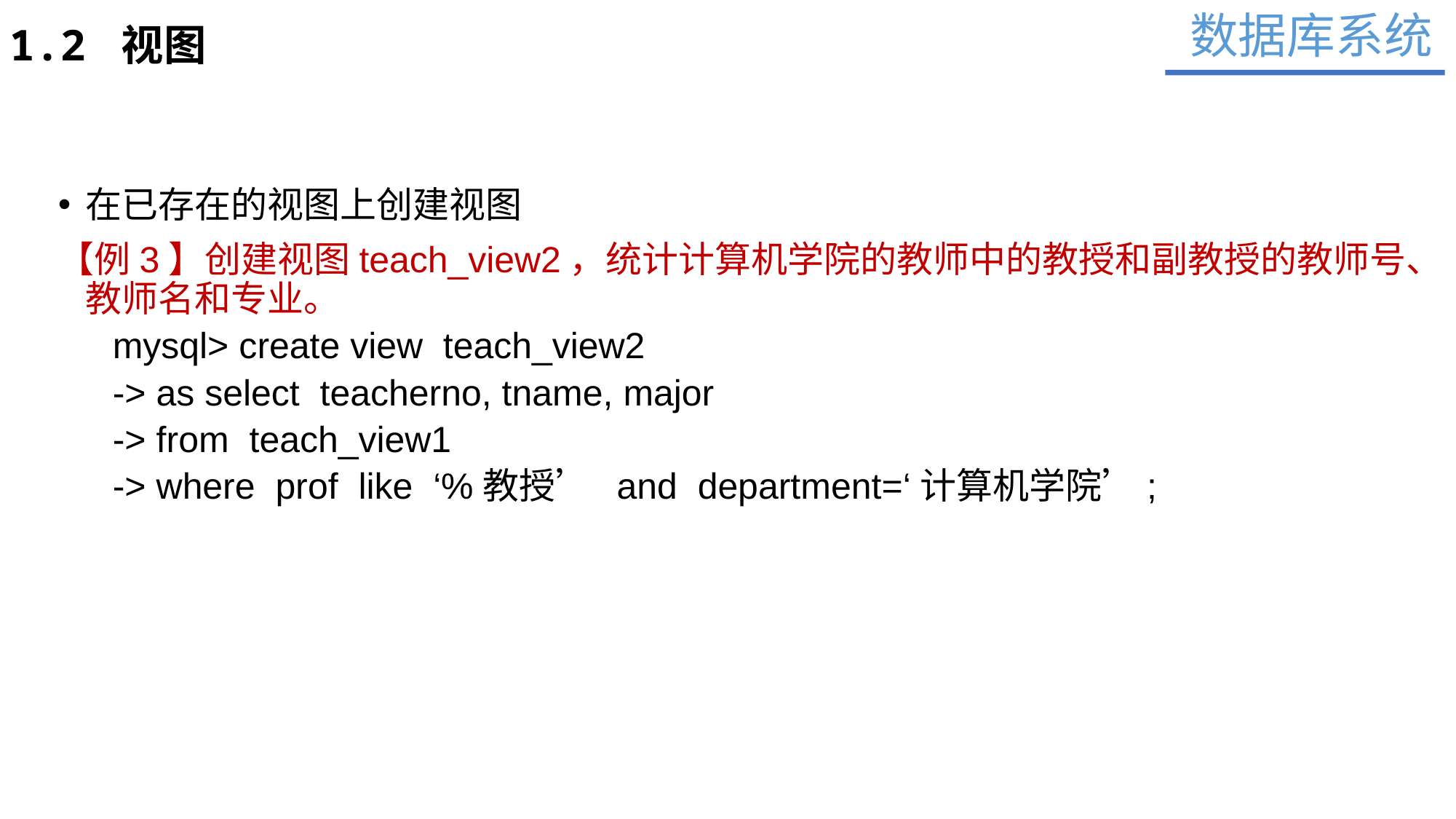

数据库系统
1.2 视图

在已存在的视图上创建视图
【例3】创建视图teach_view2，统计计算机学院的教师中的教授和副教授的教师号、教师名和专业。
mysql> create view  teach_view2
-> as select  teacherno, tname, major
-> from  teach_view1
-> where  prof  like  ‘%教授’  and  department=‘计算机学院’;